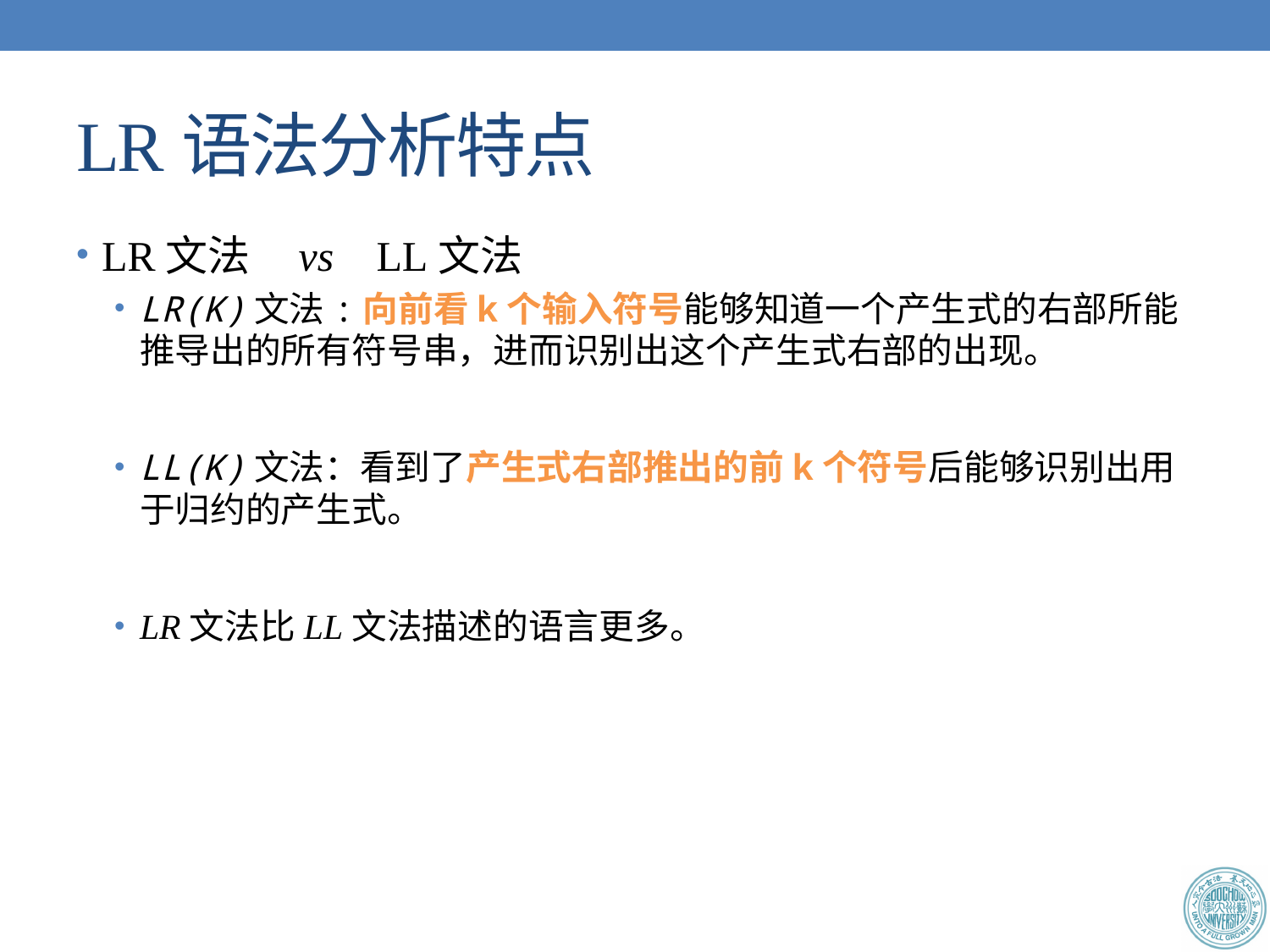

# LR语法分析特点
LR文法    vs    LL文法
LR(K)文法:向前看k个输入符号能够知道一个产生式的右部所能推导出的所有符号串，进而识别出这个产生式右部的出现。

LL(K)文法：看到了产生式右部推出的前k个符号后能够识别出用于归约的产生式。

LR文法比LL文法描述的语言更多。